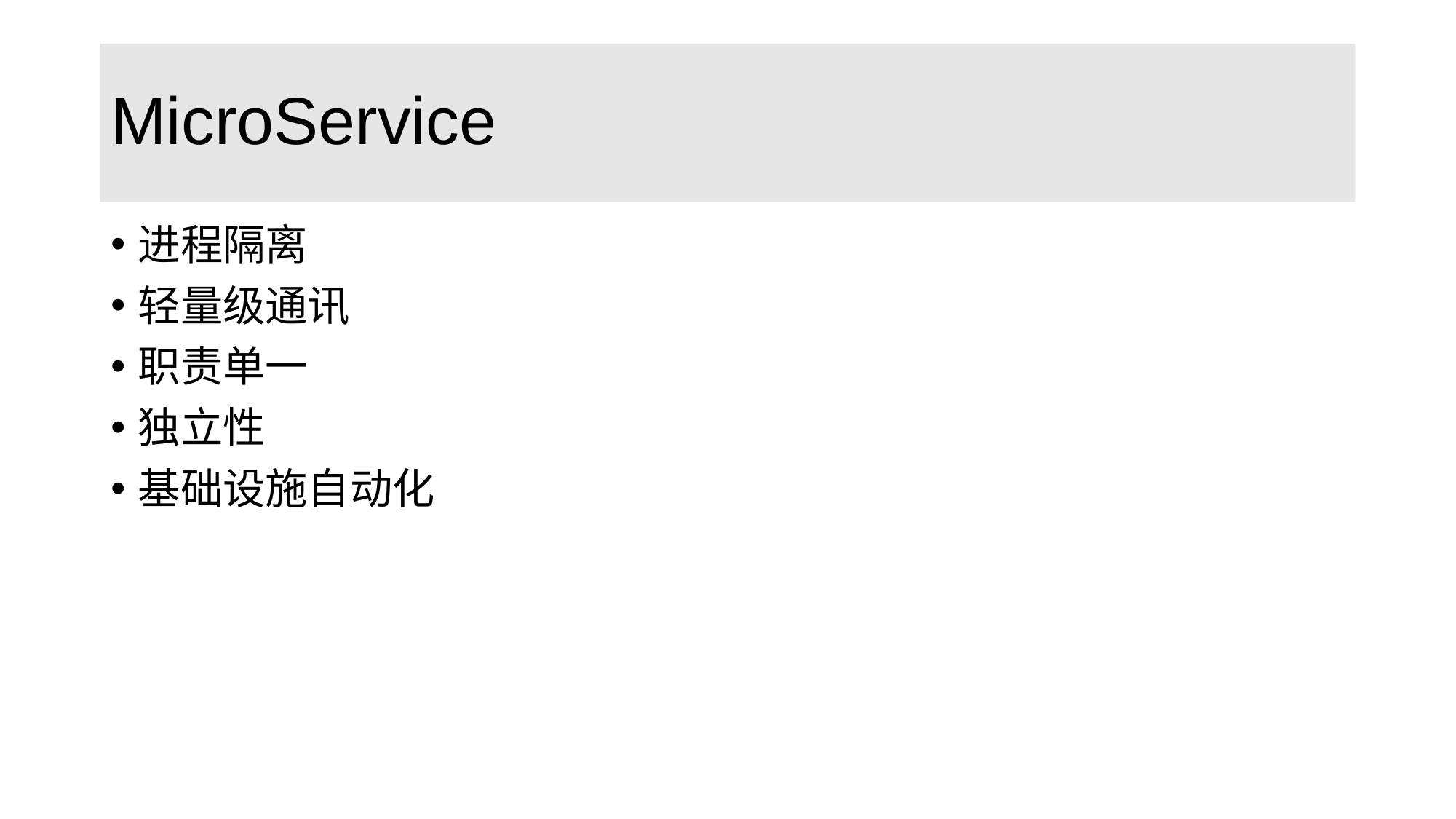

# MicroService
进程隔离
轻量级通讯
职责单一
独立性
基础设施自动化